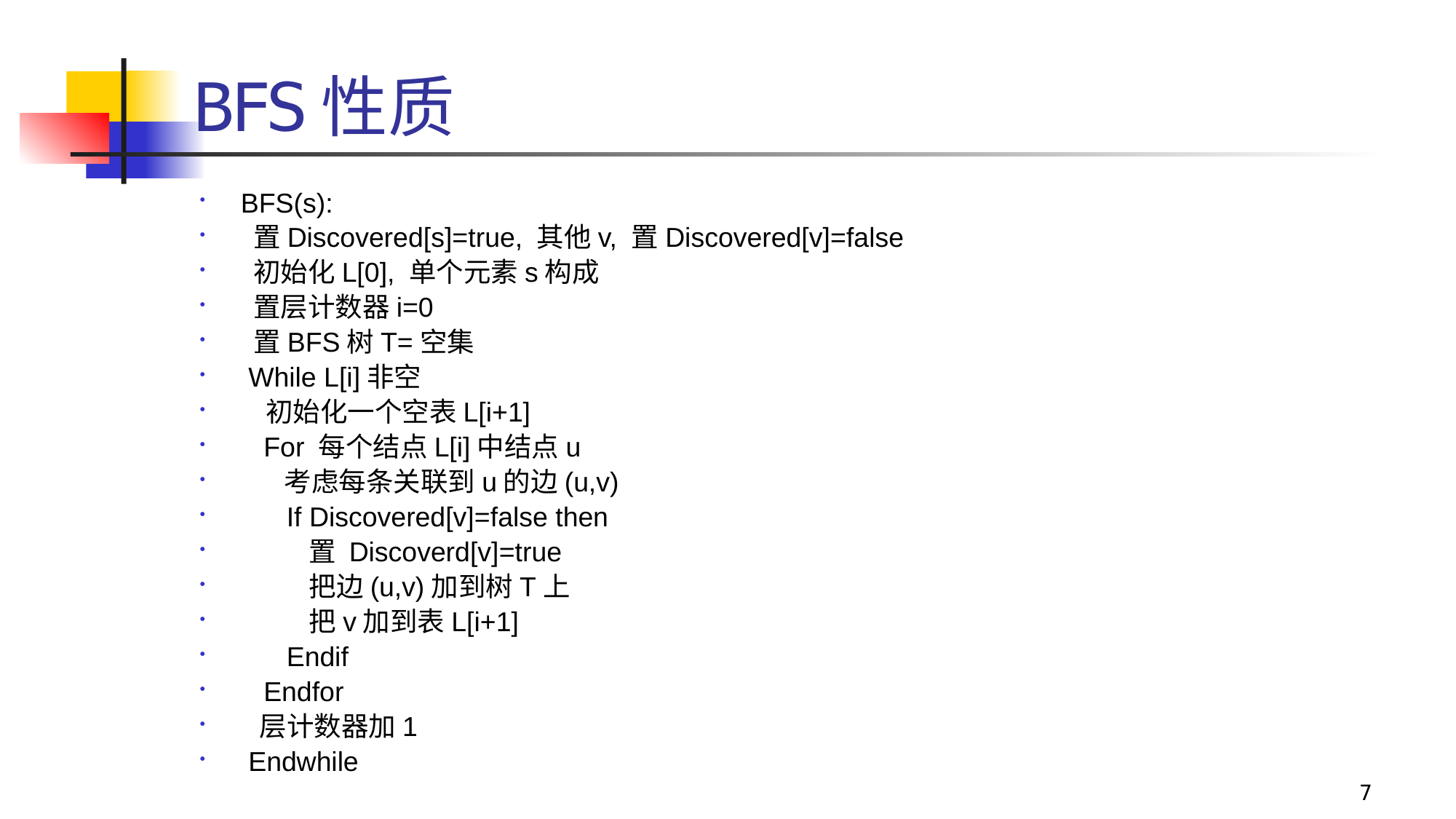

# BFS性质
BFS(s):
 置Discovered[s]=true, 其他v, 置Discovered[v]=false
 初始化L[0], 单个元素s构成
 置层计数器i=0
 置BFS树T=空集
 While L[i]非空
   初始化一个空表L[i+1]
   For 每个结点L[i]中结点u
      考虑每条关联到u的边(u,v)
      If Discovered[v]=false then
          置 Discoverd[v]=true
          把边(u,v)加到树T上
          把v加到表L[i+1]
      Endif
   Endfor
  层计数器加1
 Endwhile
7